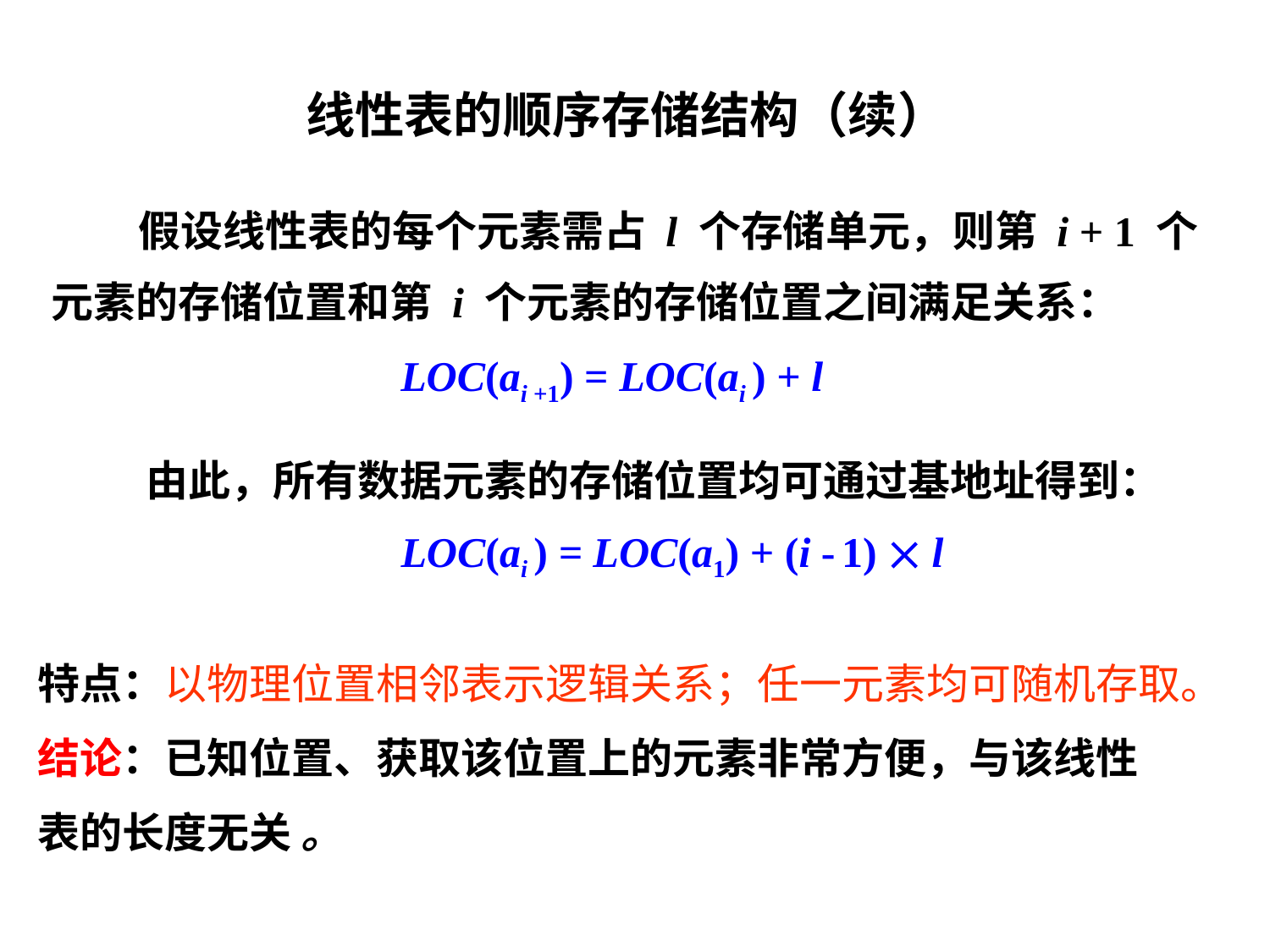

# 线性表的顺序存储结构（续）
           假设线性表的每个元素需占 l 个存储单元，则第 i + 1 个
元素的存储位置和第 i 个元素的存储位置之间满足关系：
                                 LOC(ai +1) = LOC(ai ) + l
            由此，所有数据元素的存储位置均可通过基地址得到：
                                 LOC(ai ) = LOC(a1) + (i - 1) × l
特点：以物理位置相邻表示逻辑关系；任一元素均可随机存取。
结论：已知位置、获取该位置上的元素非常方便，与该线性
表的长度无关 。